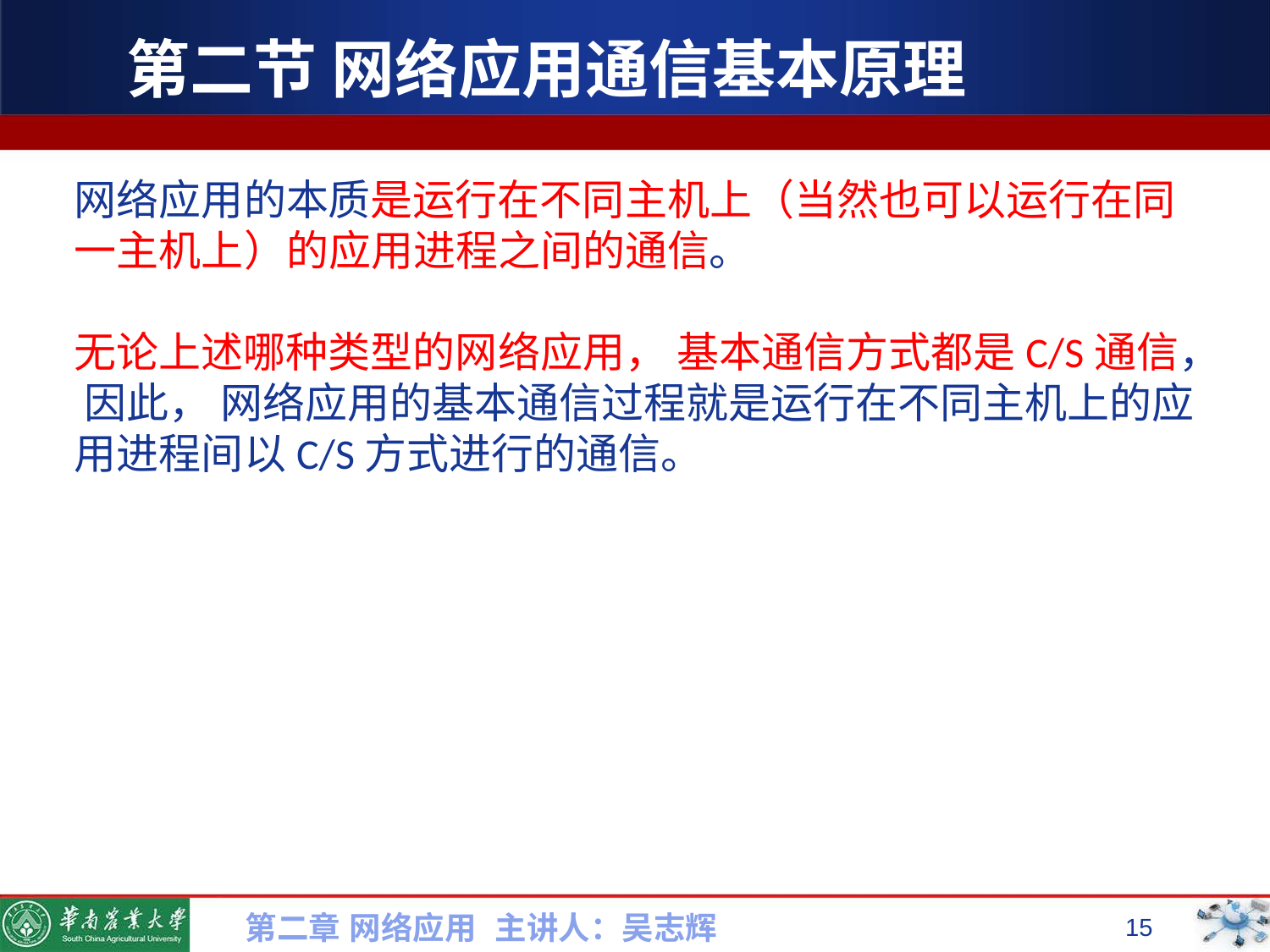

# 第二节 网络应用通信基本原理
网络应用的本质是运行在不同主机上（当然也可以运行在同一主机上）的应用进程之间的通信。

无论上述哪种类型的网络应用， 基本通信方式都是C/S通信， 因此， 网络应用的基本通信过程就是运行在不同主机上的应用进程间以C/S方式进行的通信。
第二章 网络应用  主讲人：吴志辉
15